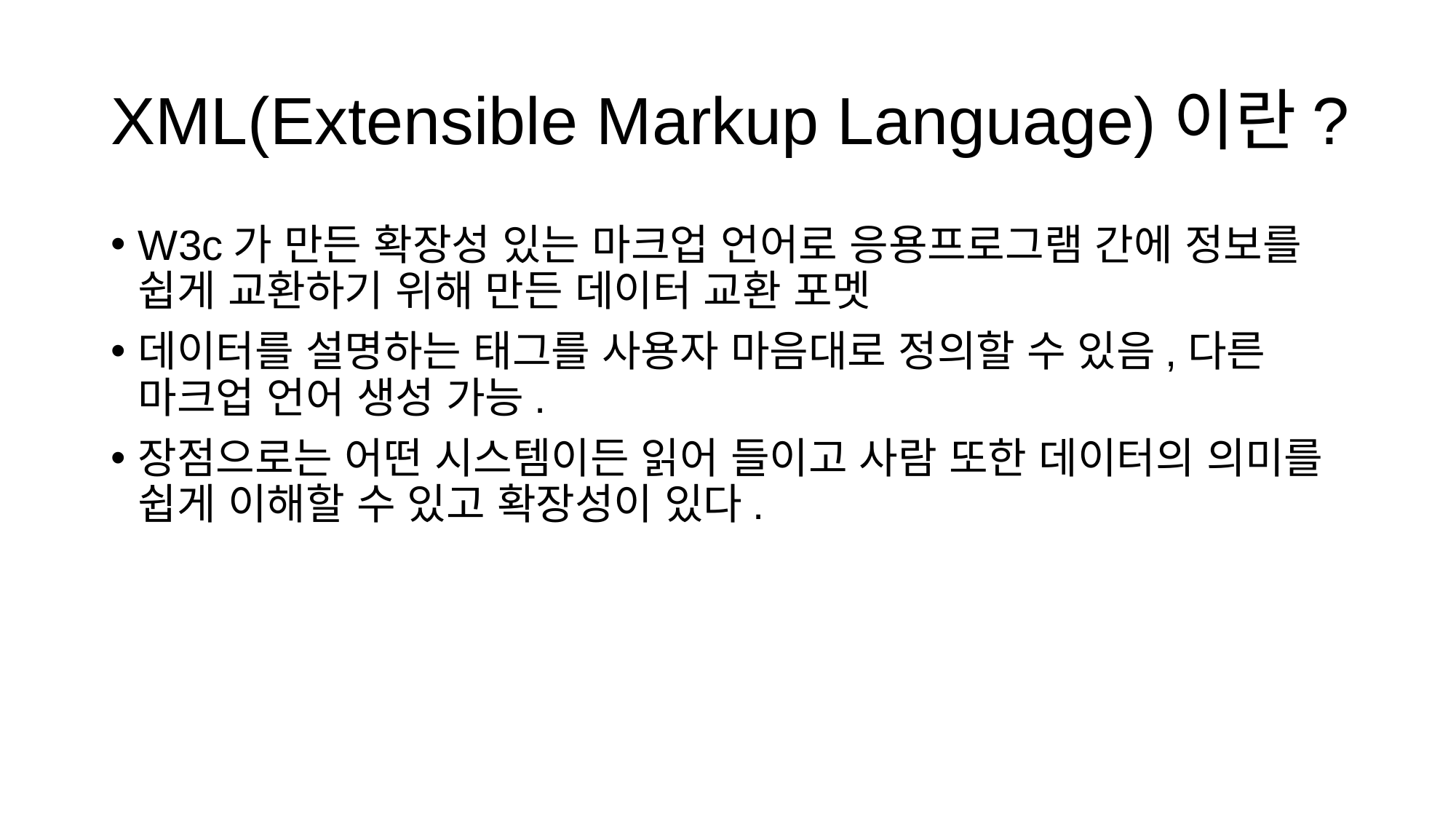

# XML(Extensible Markup Language)이란?
W3c가 만든 확장성 있는 마크업 언어로 응용프로그램 간에 정보를 쉽게 교환하기 위해 만든 데이터 교환 포멧
데이터를 설명하는 태그를 사용자 마음대로 정의할 수 있음,다른 마크업 언어 생성 가능.
장점으로는 어떤 시스템이든 읽어 들이고 사람 또한 데이터의 의미를 쉽게 이해할 수 있고 확장성이 있다.